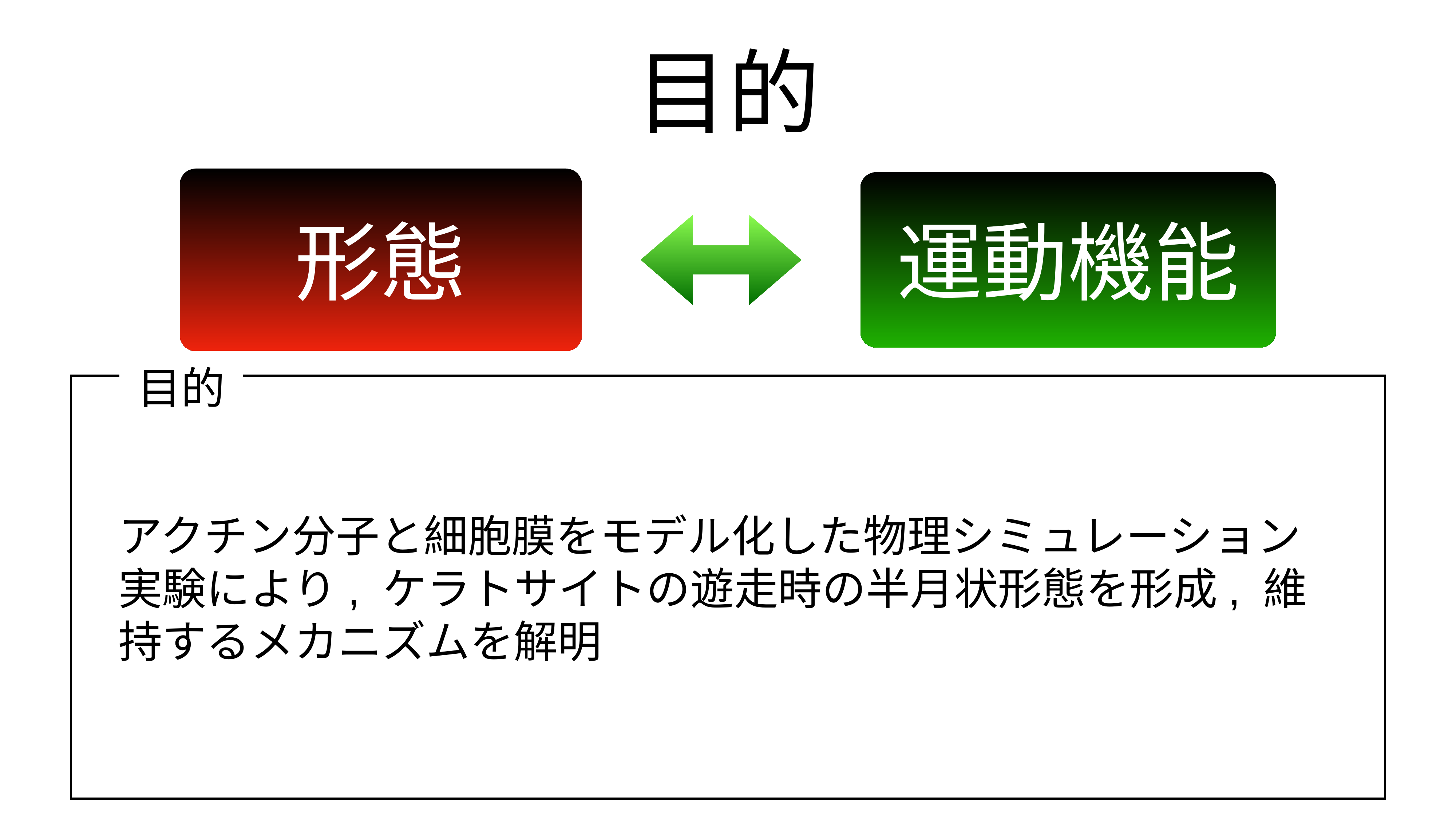

# 目的
形態
運動機能

目的

アクチン分子と細胞膜をモデル化した物理シミュレーション実験により, ケラトサイトの遊走時の半月状形態を形成, 維持するメカニズムを解明